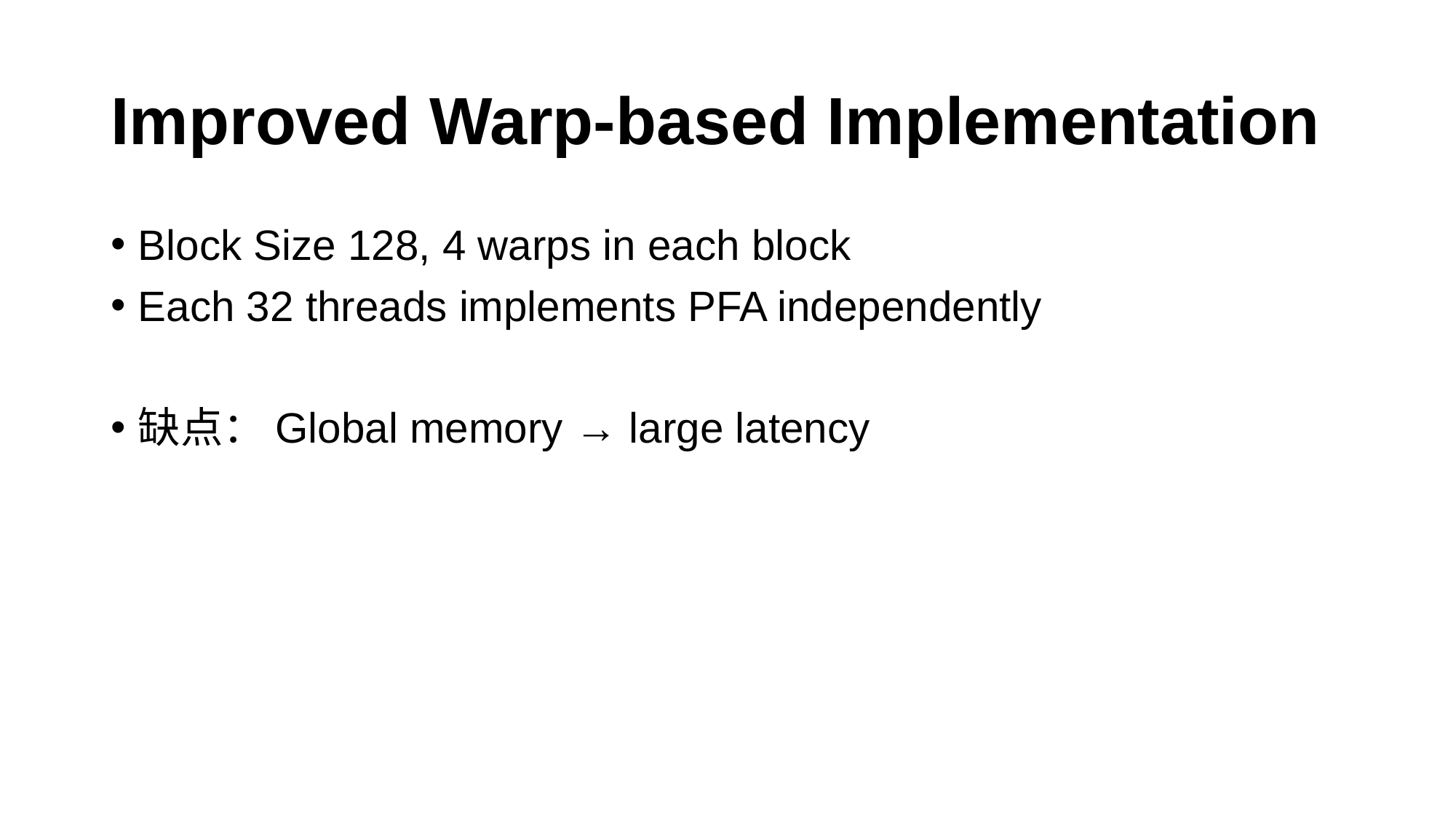

# Improved Warp-based Implementation
Block Size 128, 4 warps in each block
Each 32 threads implements PFA independently

缺点：Global memory → large latency